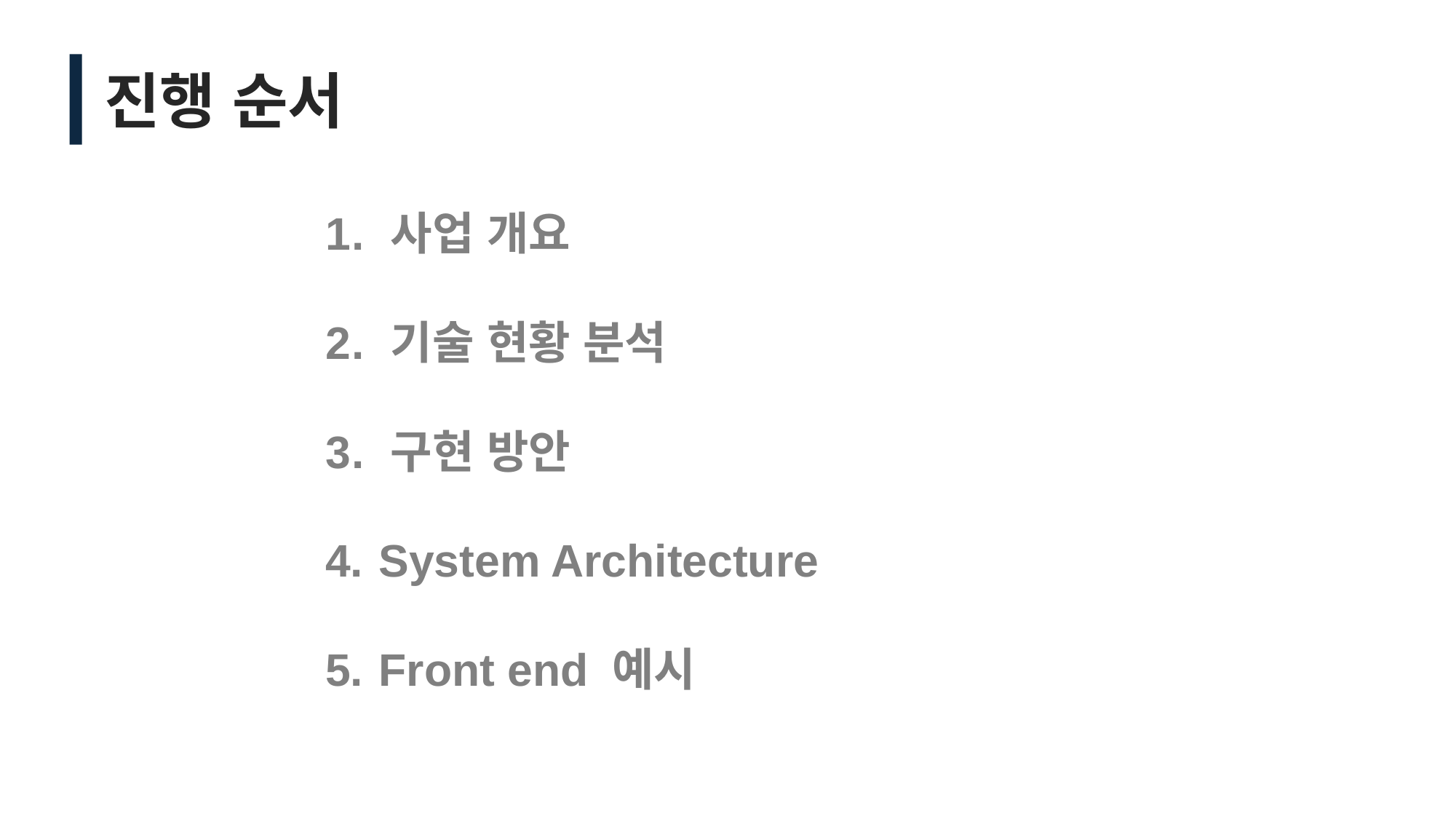

진행 순서
 사업 개요
 기술 현황 분석
 구현 방안
 System Architecture
 Front end 예시